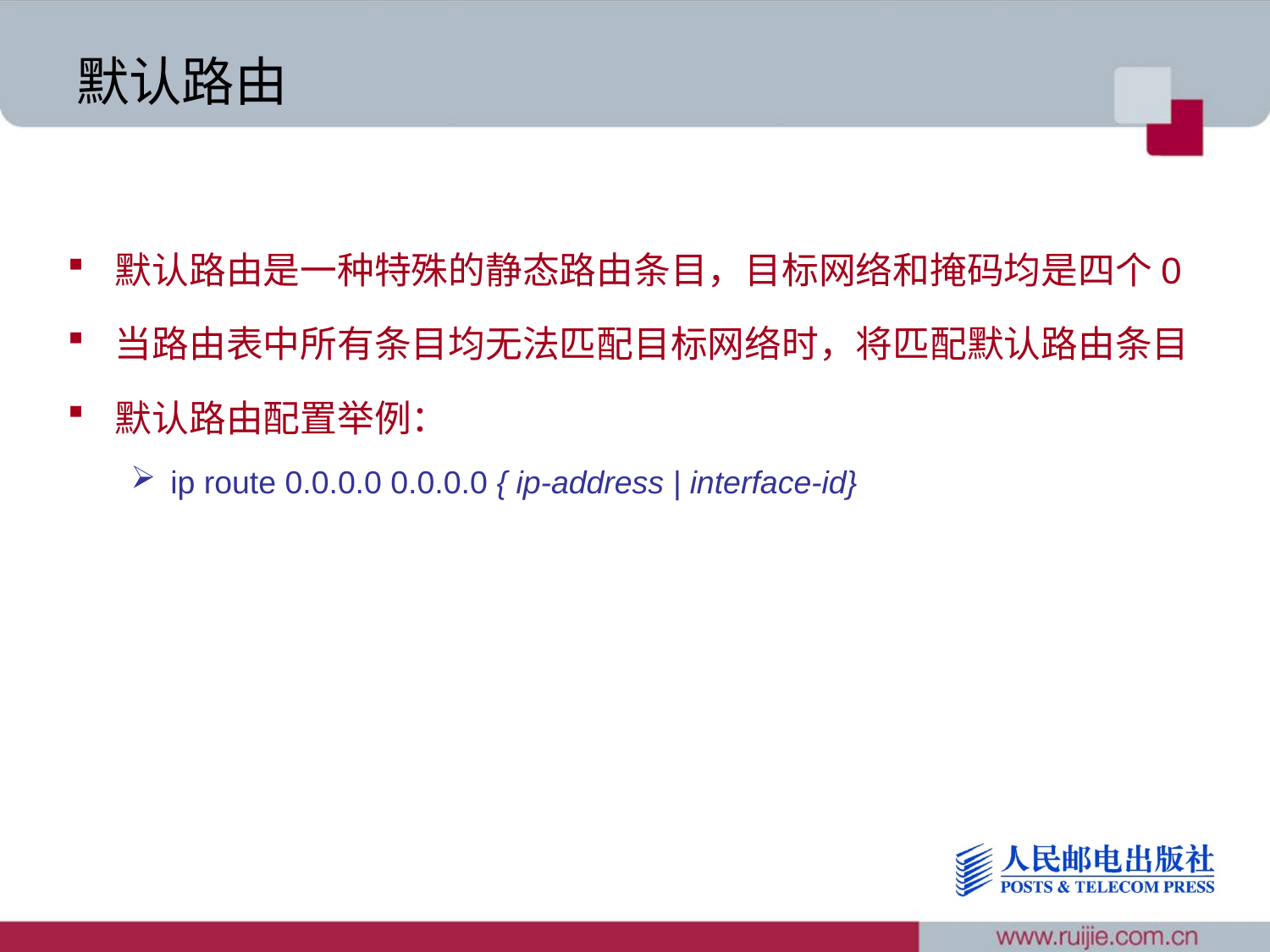

# 默认路由
默认路由是一种特殊的静态路由条目，目标网络和掩码均是四个0
当路由表中所有条目均无法匹配目标网络时，将匹配默认路由条目
默认路由配置举例：
ip route 0.0.0.0 0.0.0.0 { ip-address | interface-id}